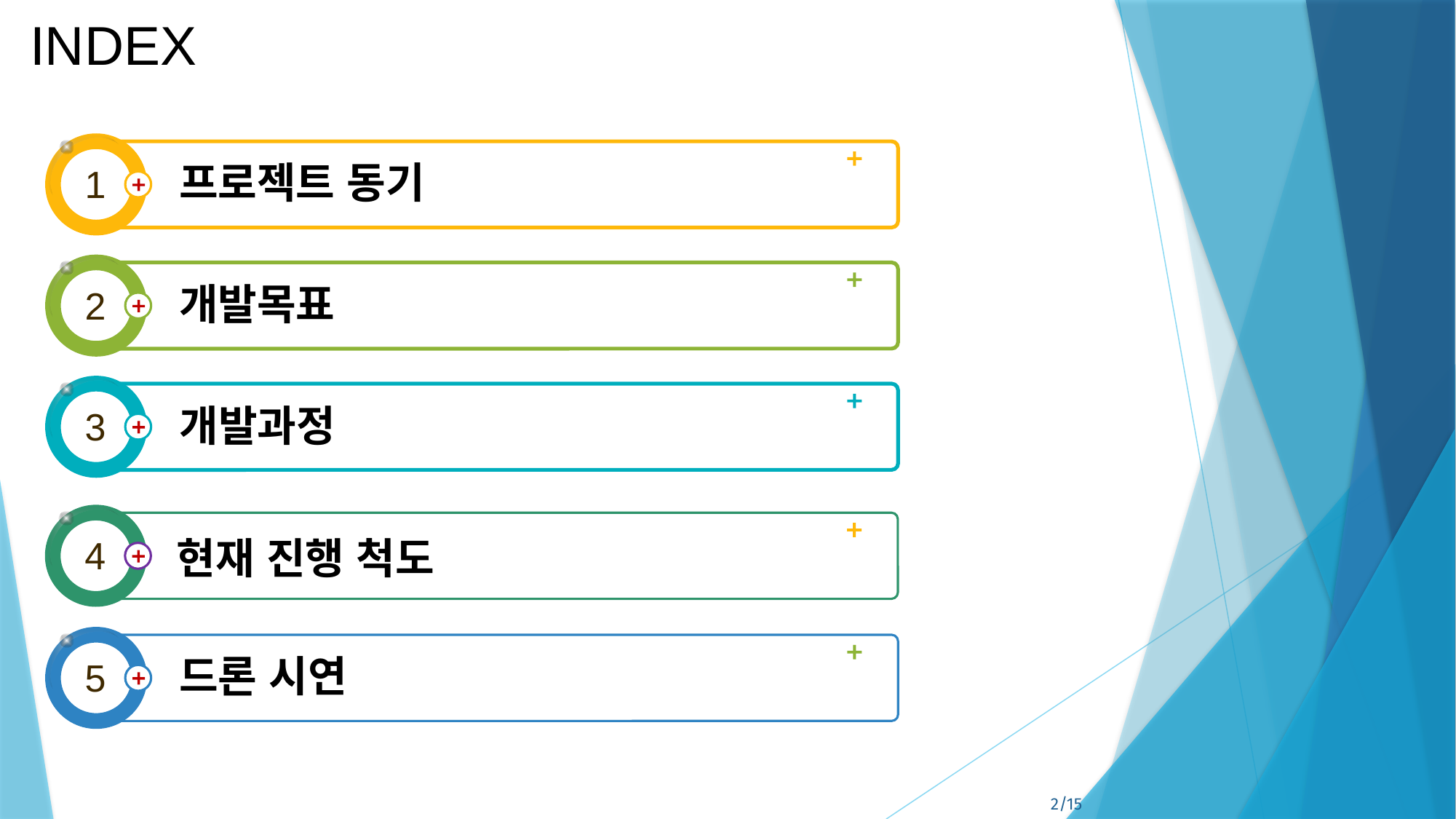

INDEX

프로젝트 동기
1

개발목표
2

개발과정
3

현재 진행 척도
4

드론 시연
5

2/15